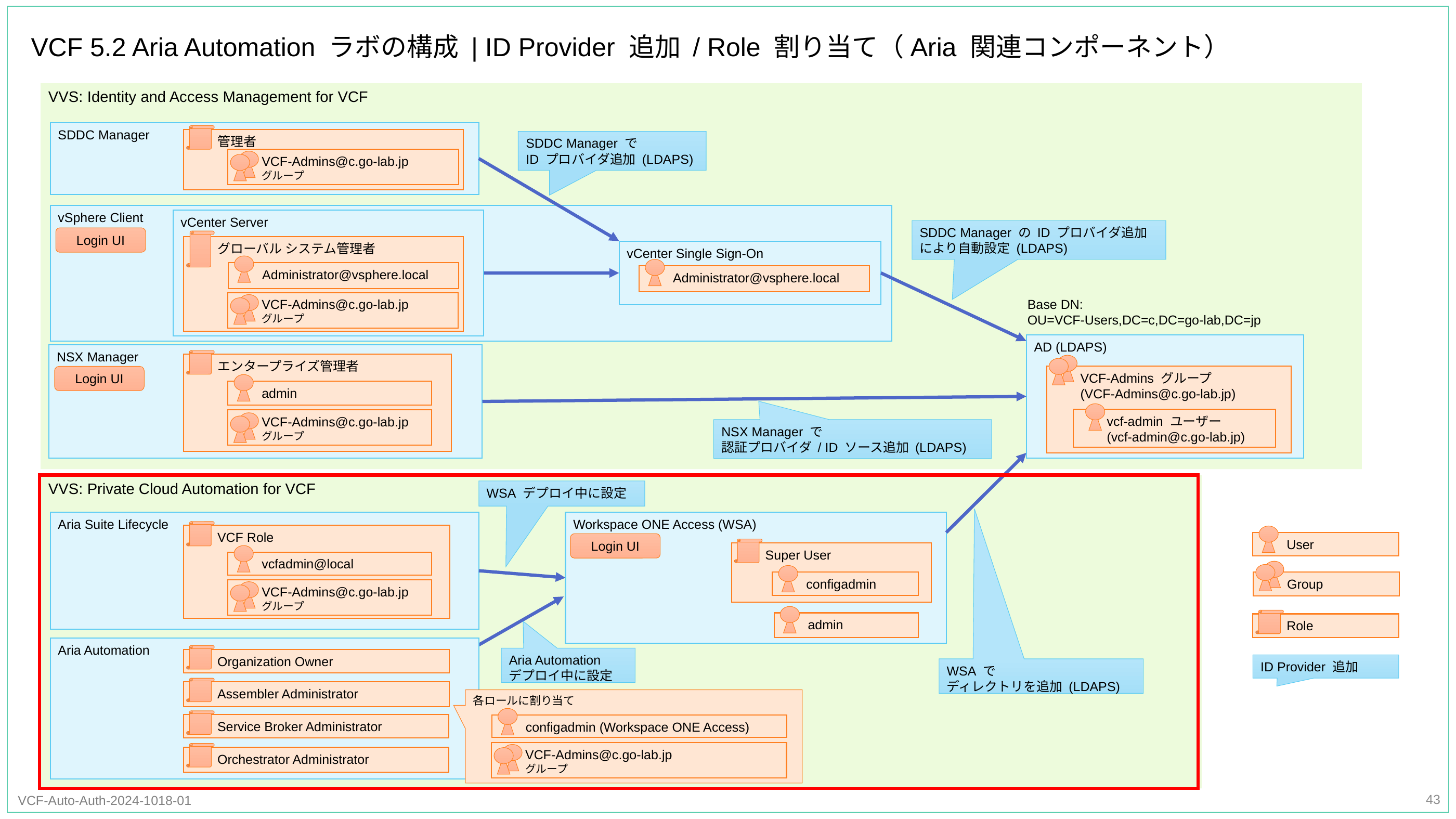

# VCF 5.2 Aria Automation ラボの構成 | ID Provider 追加 / Role 割り当て（Aria 関連コンポーネント）

43